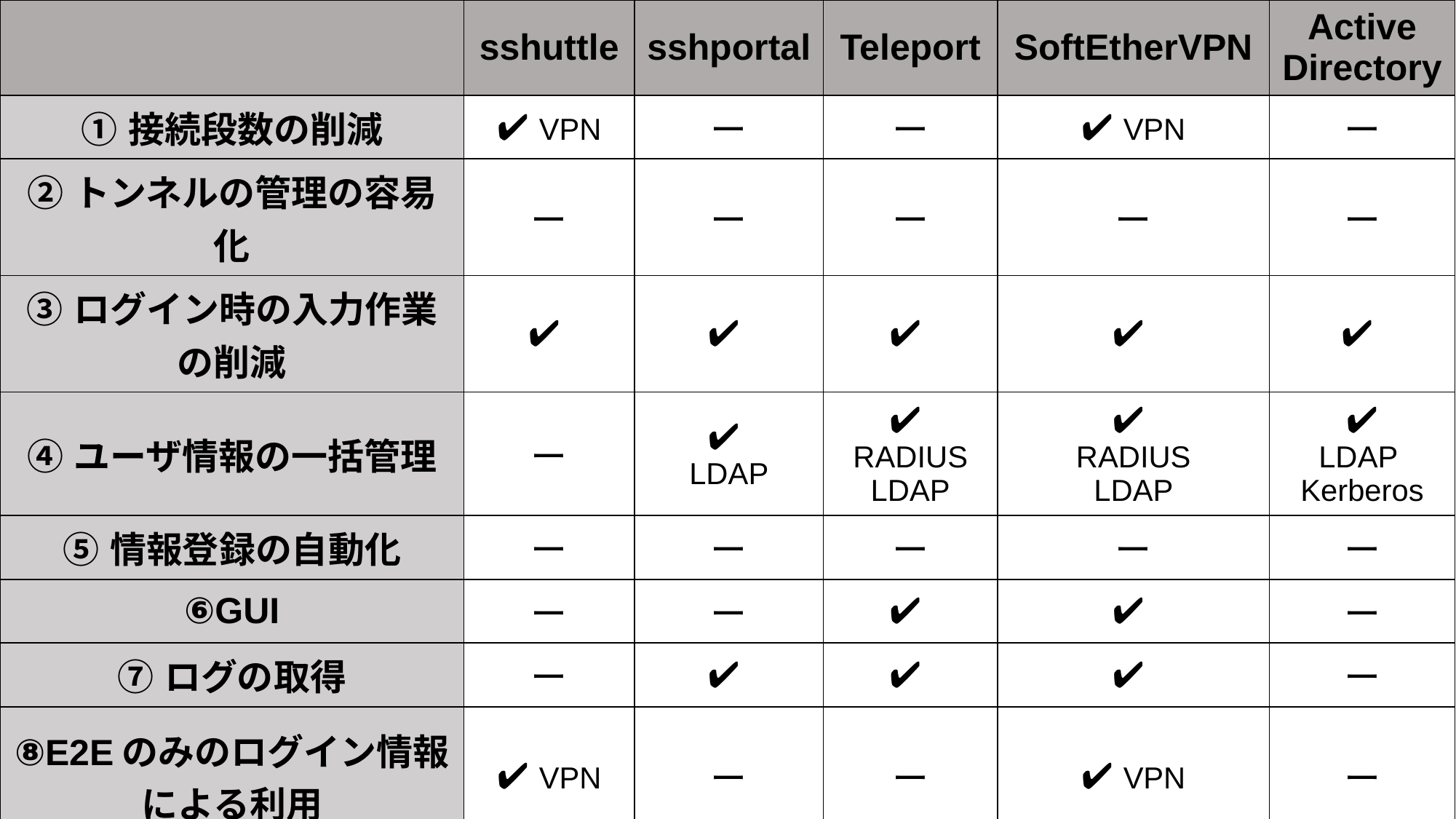

|  | sshuttle | sshportal | Teleport | SoftEtherVPN | Active Directory |
| --- | --- | --- | --- | --- | --- |
| ①接続段数の削減 | ✔️ VPN | ー | ー | ✔️ VPN | ー |
| ②トンネルの管理の容易化 | ー | ー | ー | ー | ー |
| ③ログイン時の入力作業の削減 | ✔️ | ✔️ | ✔️ | ✔️ | ✔️ |
| ④ユーザ情報の一括管理 | ー | ✔️ LDAP | ✔️ RADIUS LDAP | ✔️ RADIUS LDAP | ✔️ LDAP Kerberos |
| ⑤情報登録の自動化 | ー | ー | ー | ー | ー |
| ⑥GUI | ー | ー | ✔️ | ✔️ | ー |
| ⑦ログの取得 | ー | ✔️ | ✔️ | ✔️ | ー |
| ⑧E2Eのみのログイン情報による利用 | ✔️ VPN | ー | ー | ✔️ VPN | ー |